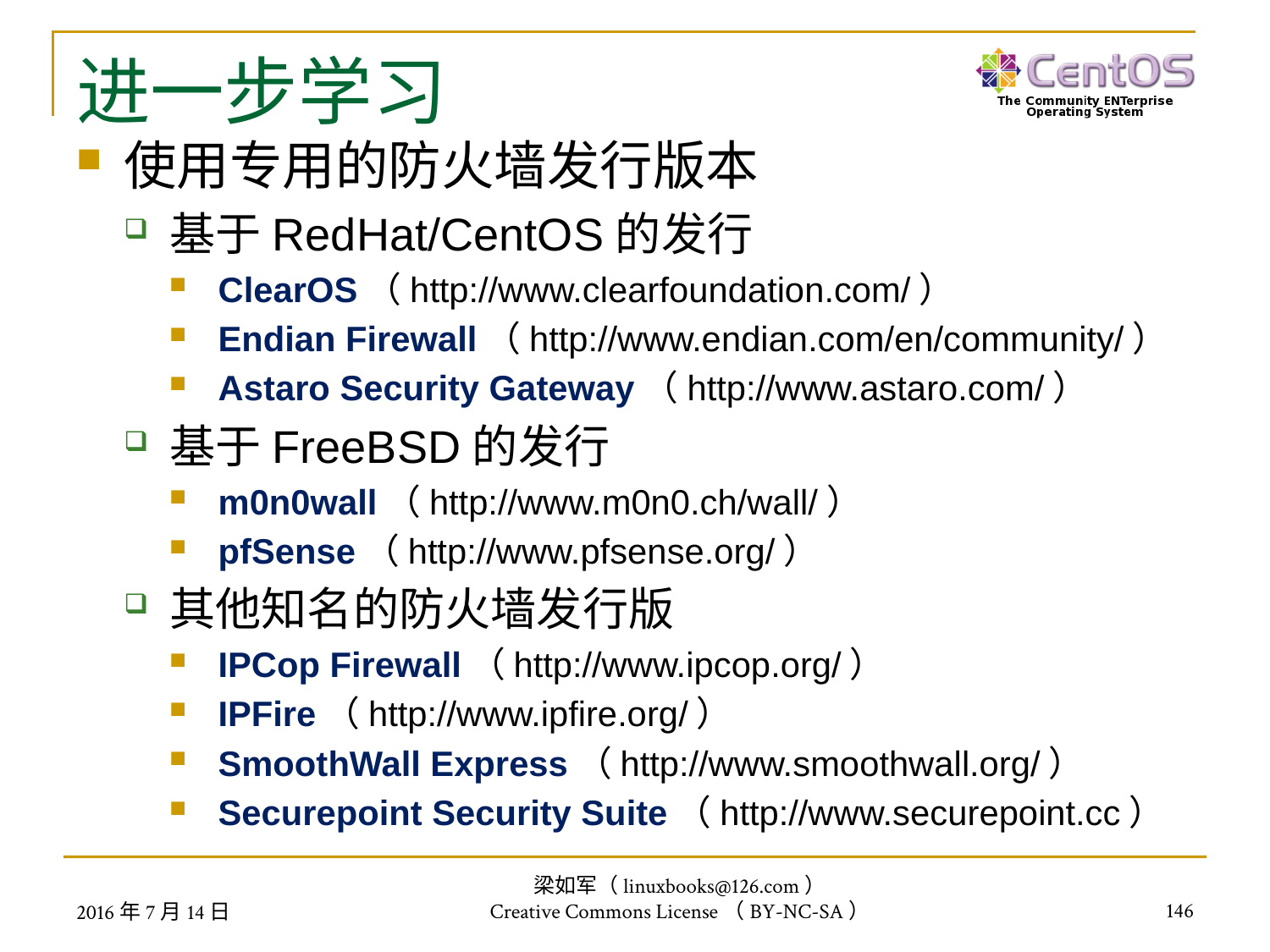

# 进一步学习
使用专用的防火墙发行版本
基于RedHat/CentOS的发行
ClearOS（http://www.clearfoundation.com/）
Endian Firewall（http://www.endian.com/en/community/）
Astaro Security Gateway（http://www.astaro.com/）
基于FreeBSD的发行
m0n0wall（http://www.m0n0.ch/wall/）
pfSense（http://www.pfsense.org/）
其他知名的防火墙发行版
IPCop Firewall（http://www.ipcop.org/）
IPFire（http://www.ipfire.org/）
SmoothWall Express（http://www.smoothwall.org/）
Securepoint Security Suite（http://www.securepoint.cc）
梁如军（linuxbooks@126.com）
Creative Commons License（BY-NC-SA）
2016年7月14日
146